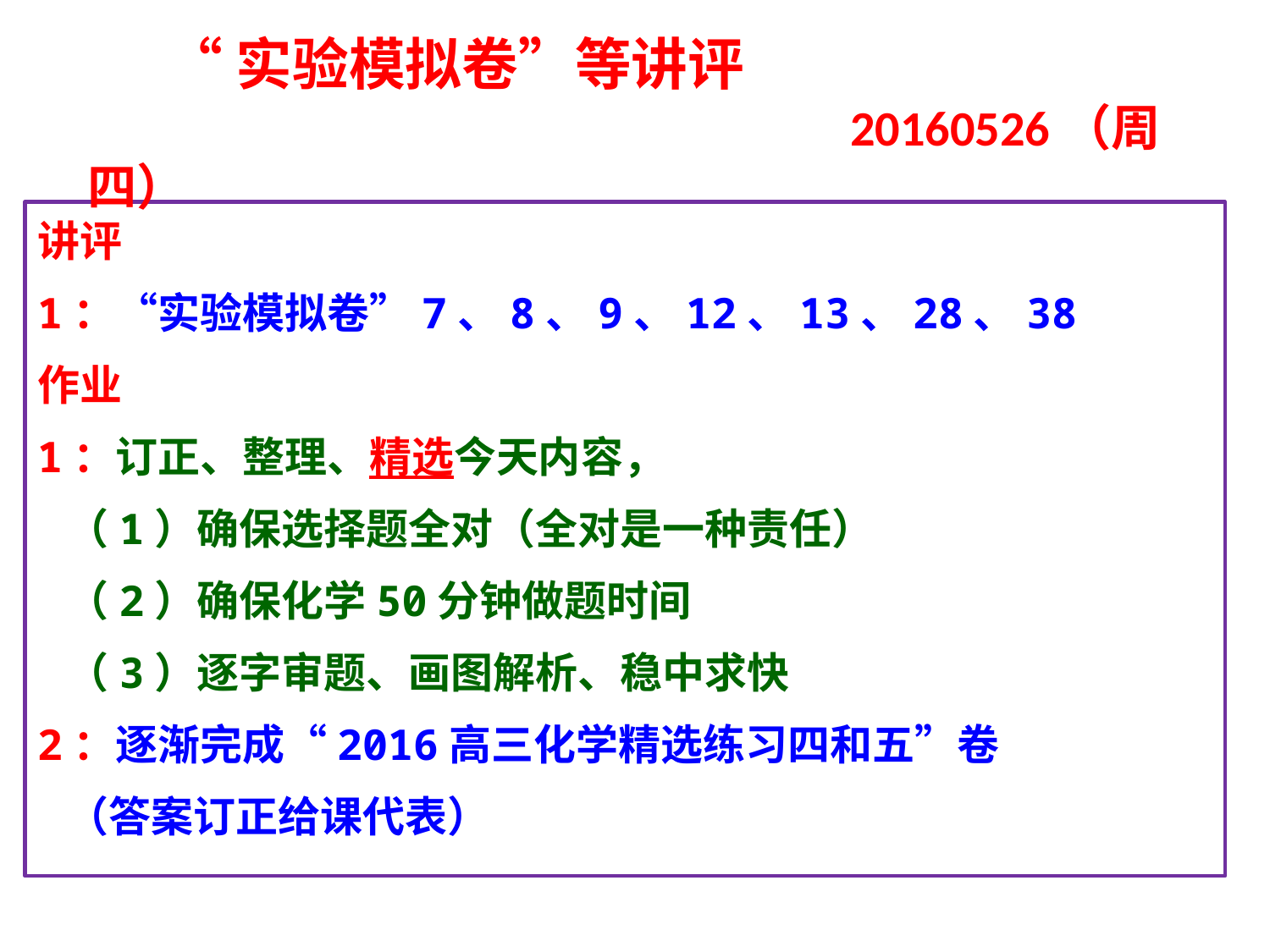

“实验模拟卷”等讲评
                                                                    20160526（周四）

讲评
1：“实验模拟卷”7、8、9、12、13、28、38
作业
1：订正、整理、精选今天内容，
  （1）确保选择题全对（全对是一种责任）
  （2）确保化学50分钟做题时间
  （3）逐字审题、画图解析、稳中求快
2：逐渐完成“2016高三化学精选练习四和五”卷
  （答案订正给课代表）